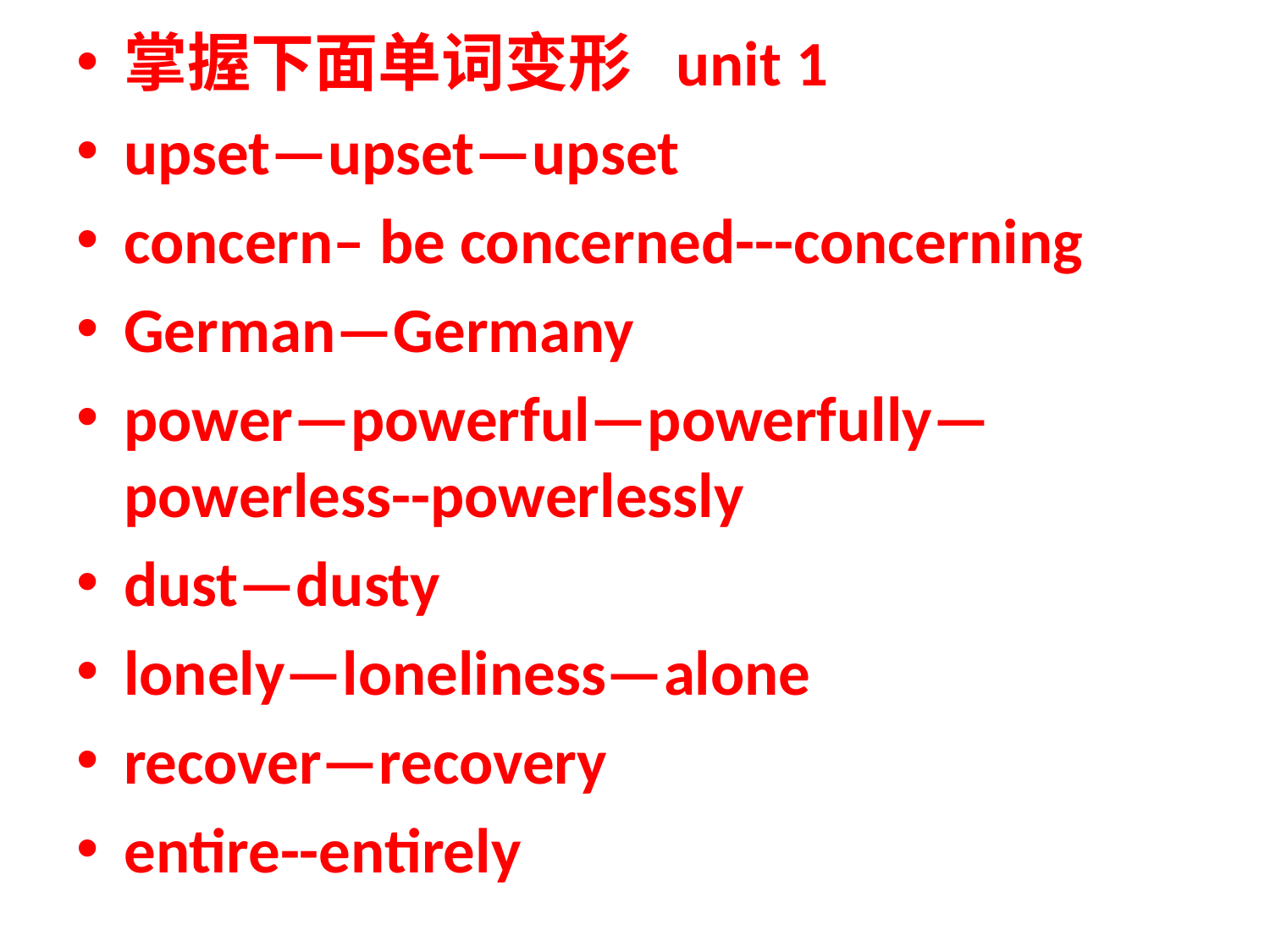

掌握下面单词变形  unit 1
upset—upset—upset
concern– be concerned---concerning
German—Germany
power—powerful—powerfully— powerless--powerlessly
dust—dusty
lonely—loneliness—alone
recover—recovery
entire--entirely